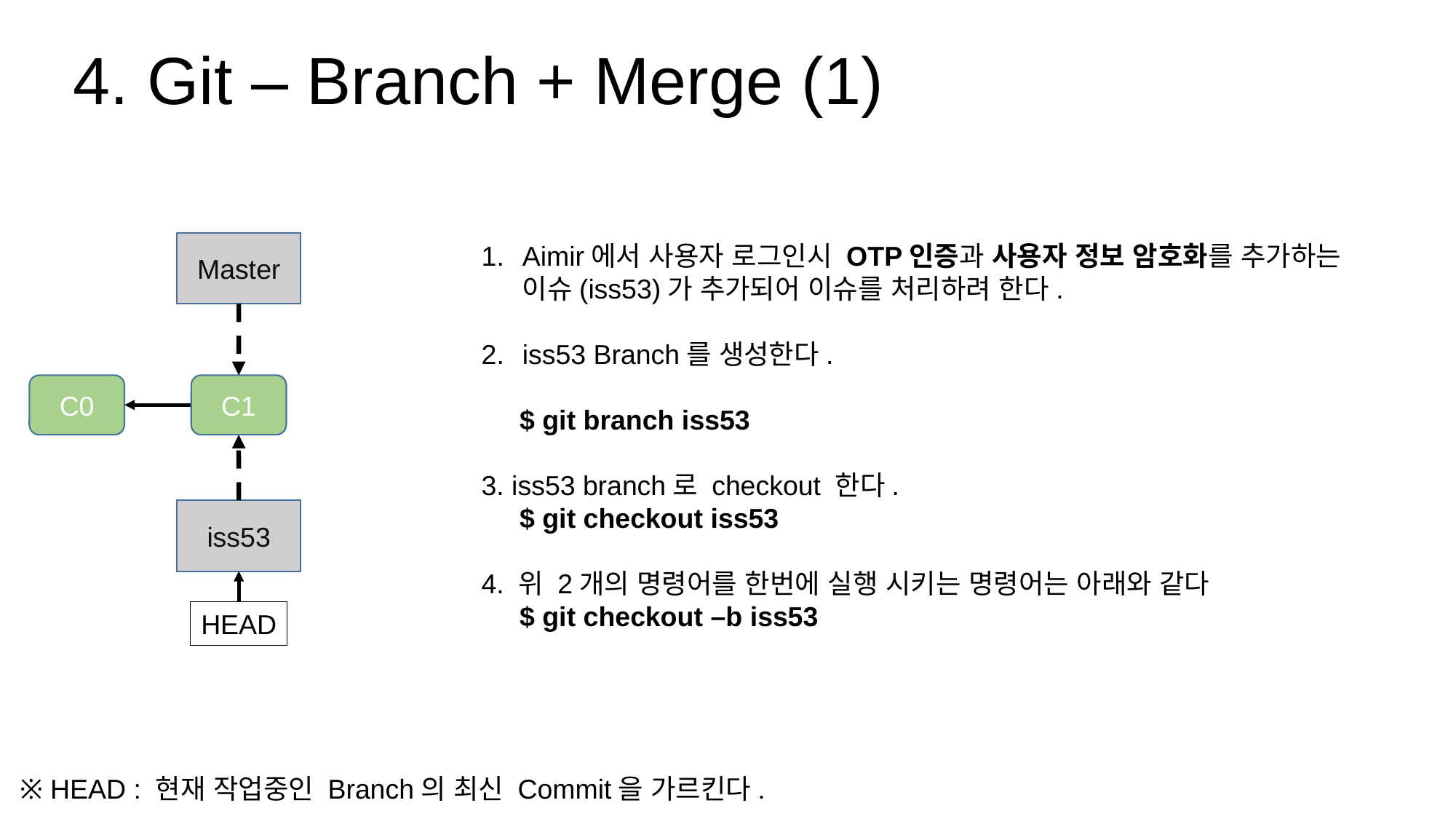

# 4. Git – Branch + Merge (1)
Master
Aimir에서 사용자 로그인시 OTP인증과 사용자 정보 암호화를 추가하는
이슈(iss53)가 추가되어 이슈를 처리하려 한다.

iss53 Branch를 생성한다.
     $ git branch iss53

3. iss53 branch로 checkout 한다.
     $ git checkout iss53

4. 위 2개의 명령어를 한번에 실행 시키는 명령어는 아래와 같다
     $ git checkout –b iss53
C1
C0
iss53
HEAD
※ HEAD : 현재 작업중인 Branch의 최신 Commit을 가르킨다.